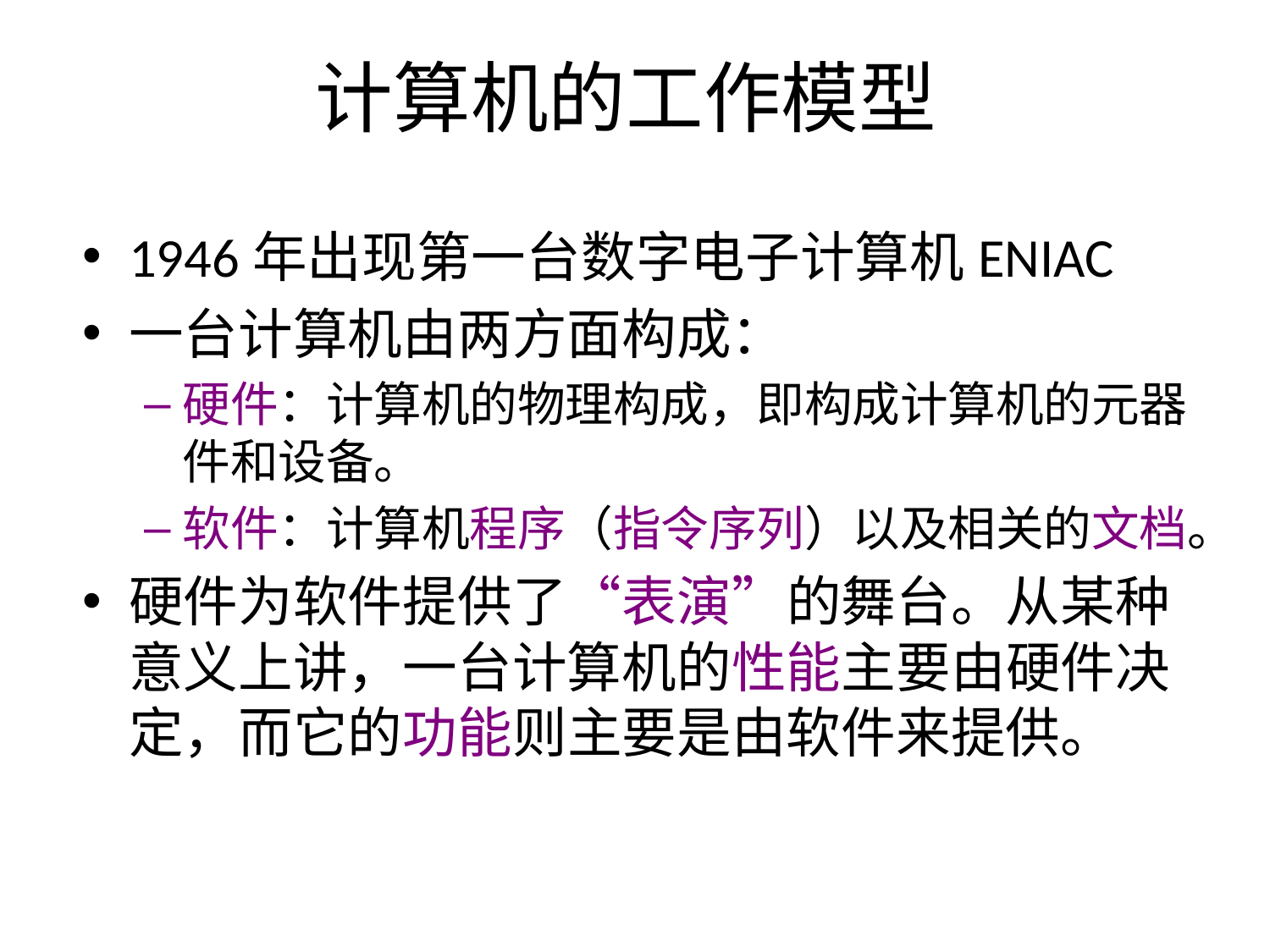

# 计算机的工作模型
1946年出现第一台数字电子计算机ENIAC
一台计算机由两方面构成：
硬件：计算机的物理构成，即构成计算机的元器件和设备。
软件：计算机程序（指令序列）以及相关的文档。
硬件为软件提供了“表演”的舞台。从某种意义上讲，一台计算机的性能主要由硬件决定，而它的功能则主要是由软件来提供。